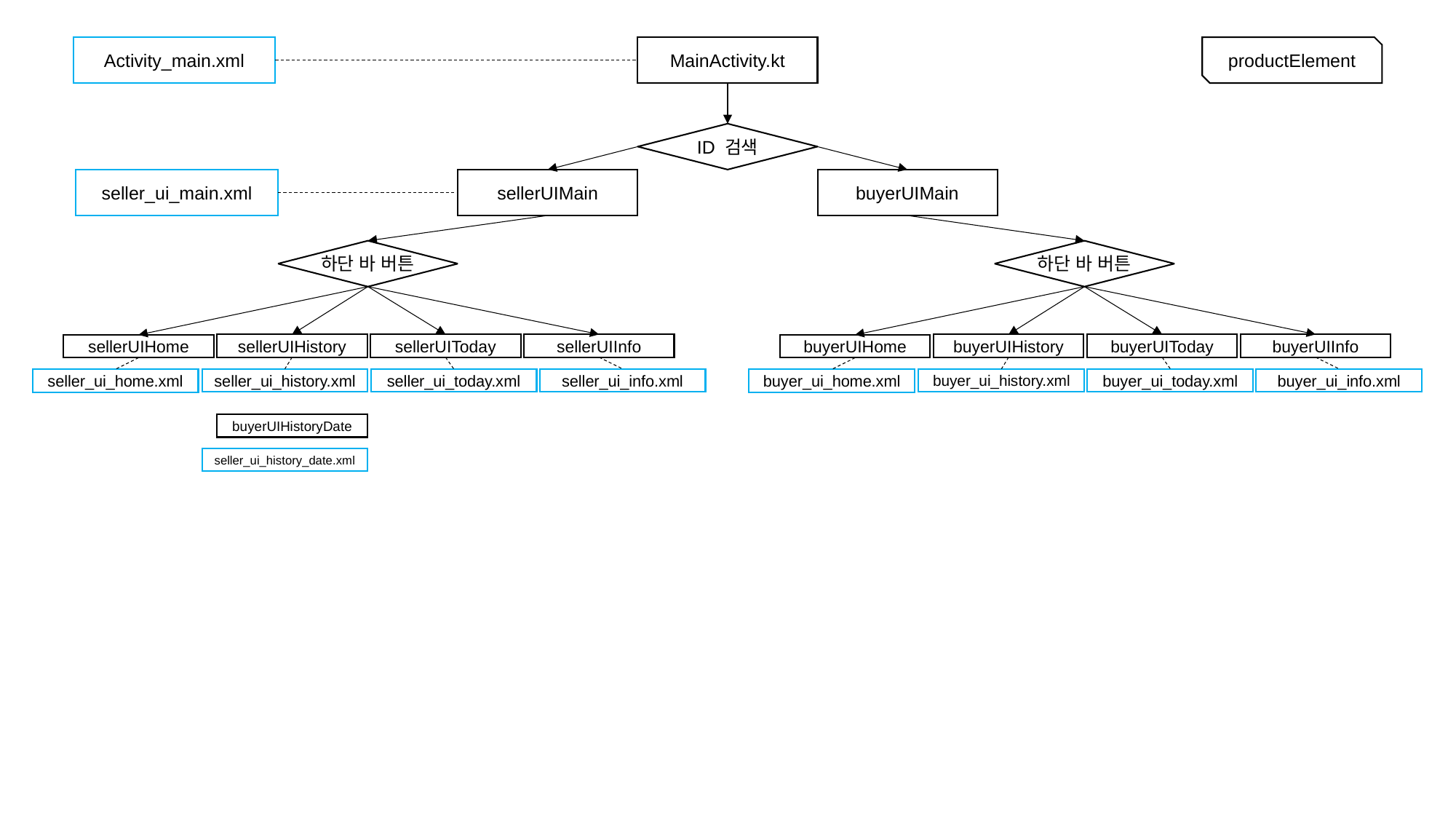

Activity_main.xml
MainActivity.kt
productElement
ID 검색
seller_ui_main.xml
sellerUIMain
buyerUIMain

하단 바 버튼
하단 바 버튼
sellerUIHistory
sellerUIToday
sellerUIInfo
buyerUIHistory
buyerUIToday
buyerUIInfo
sellerUIHome
buyerUIHome
seller_ui_history.xml
seller_ui_today.xml
seller_ui_info.xml
buyer_ui_history.xml
buyer_ui_today.xml
buyer_ui_info.xml
seller_ui_home.xml
buyer_ui_home.xml
buyerUIHistoryDate
seller_ui_history_date.xml